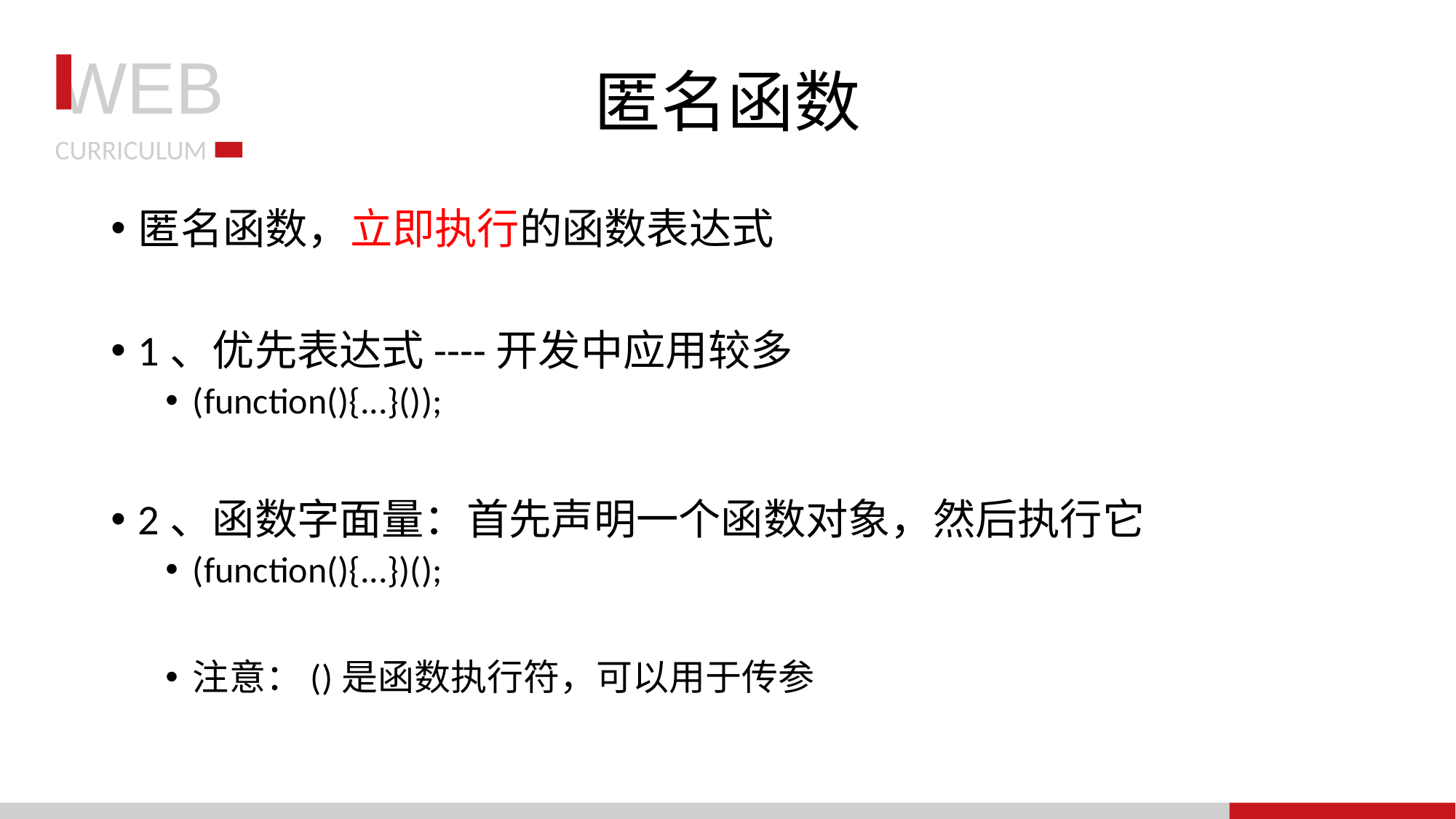

# 匿名函数
匿名函数，立即执行的函数表达式

1、优先表达式----开发中应用较多
(function(){...}());

2、函数字面量：首先声明一个函数对象，然后执行它
(function(){...})();

注意：()是函数执行符，可以用于传参